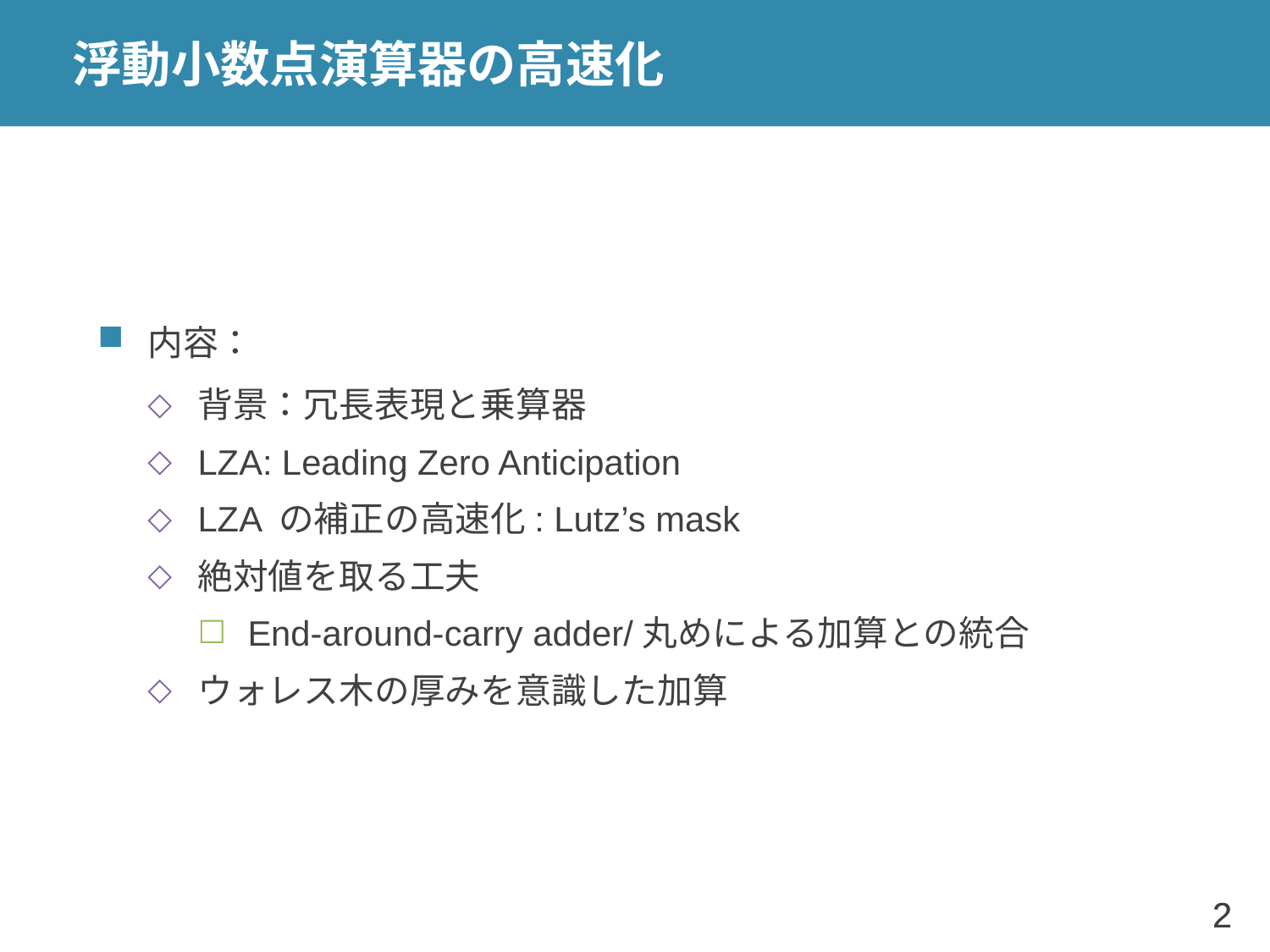

# 浮動小数点演算器の高速化
内容：
背景：冗長表現と乗算器
LZA: Leading Zero Anticipation
LZA の補正の高速化: Lutz’s mask
絶対値を取る工夫
End-around-carry adder/丸めによる加算との統合
ウォレス木の厚みを意識した加算